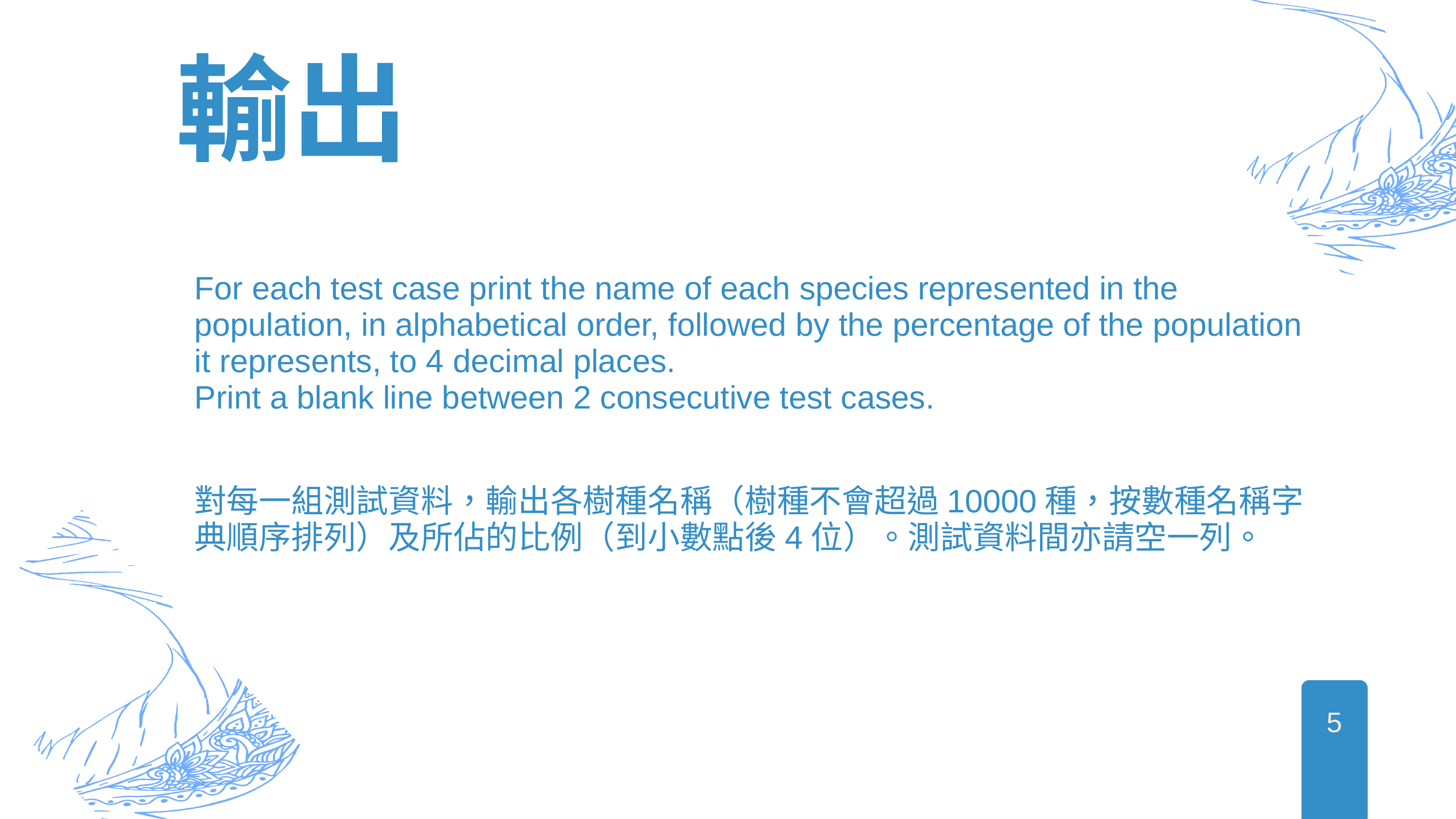

輸出
For each test case print the name of each species represented in the population, in alphabetical order, followed by the percentage of the population it represents, to 4 decimal places.
Print a blank line between 2 consecutive test cases.
對每一組測試資料，輸出各樹種名稱（樹種不會超過10000種，按數種名稱字典順序排列）及所佔的比例（到小數點後4位）。測試資料間亦請空一列。

5